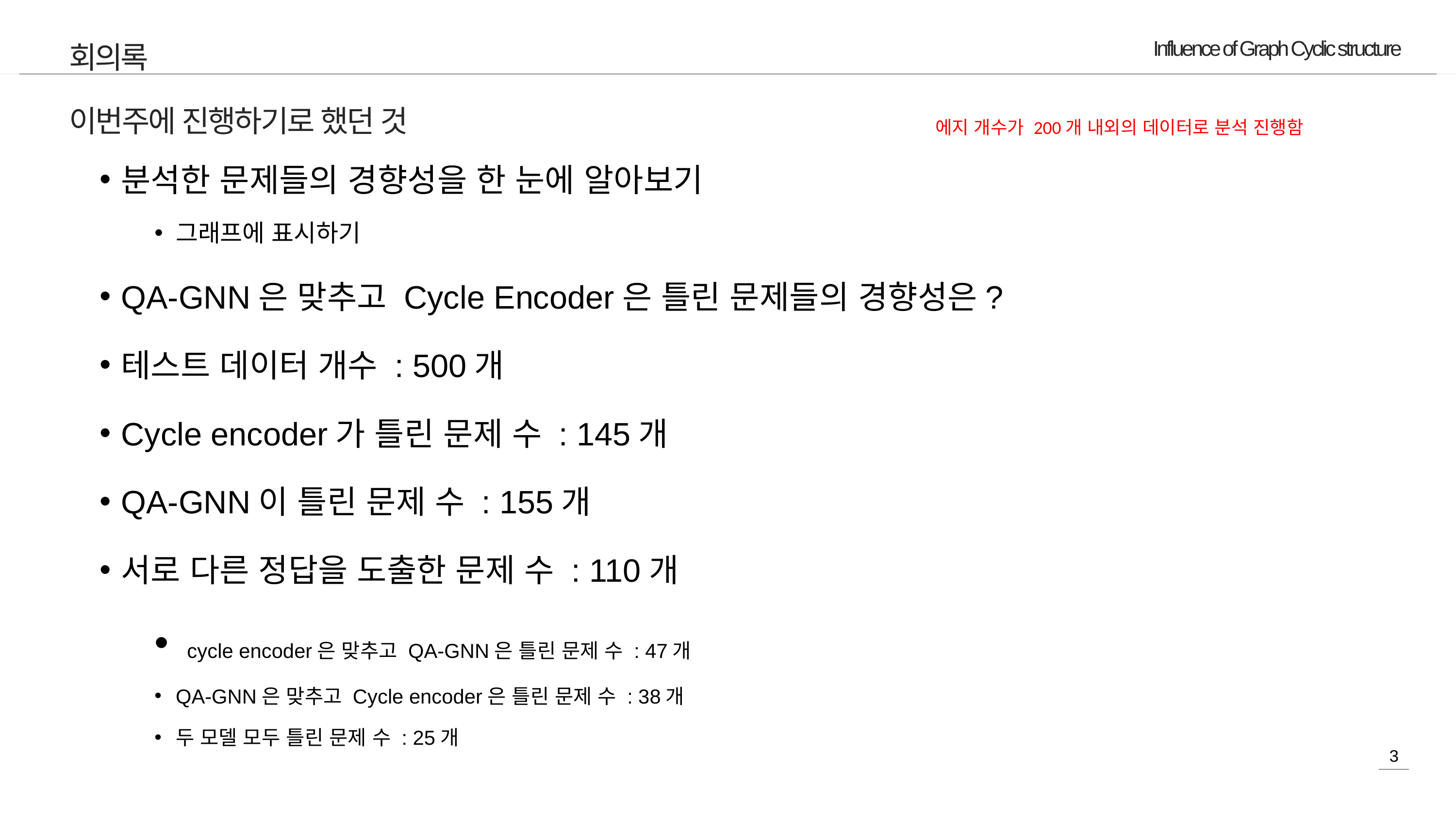

회의록
이번주에 진행하기로 했던 것
에지 개수가 200개 내외의 데이터로 분석 진행함
분석한 문제들의 경향성을 한 눈에 알아보기
그래프에 표시하기
QA-GNN은 맞추고 Cycle Encoder은 틀린 문제들의 경향성은?
테스트 데이터 개수 : 500개
Cycle encoder가 틀린 문제 수 : 145개
QA-GNN이 틀린 문제 수 : 155개
서로 다른 정답을 도출한 문제 수 : 110개
 cycle encoder은 맞추고 QA-GNN은 틀린 문제 수 : 47개
QA-GNN은 맞추고 Cycle encoder은 틀린 문제 수 : 38개
두 모델 모두 틀린 문제 수 : 25개